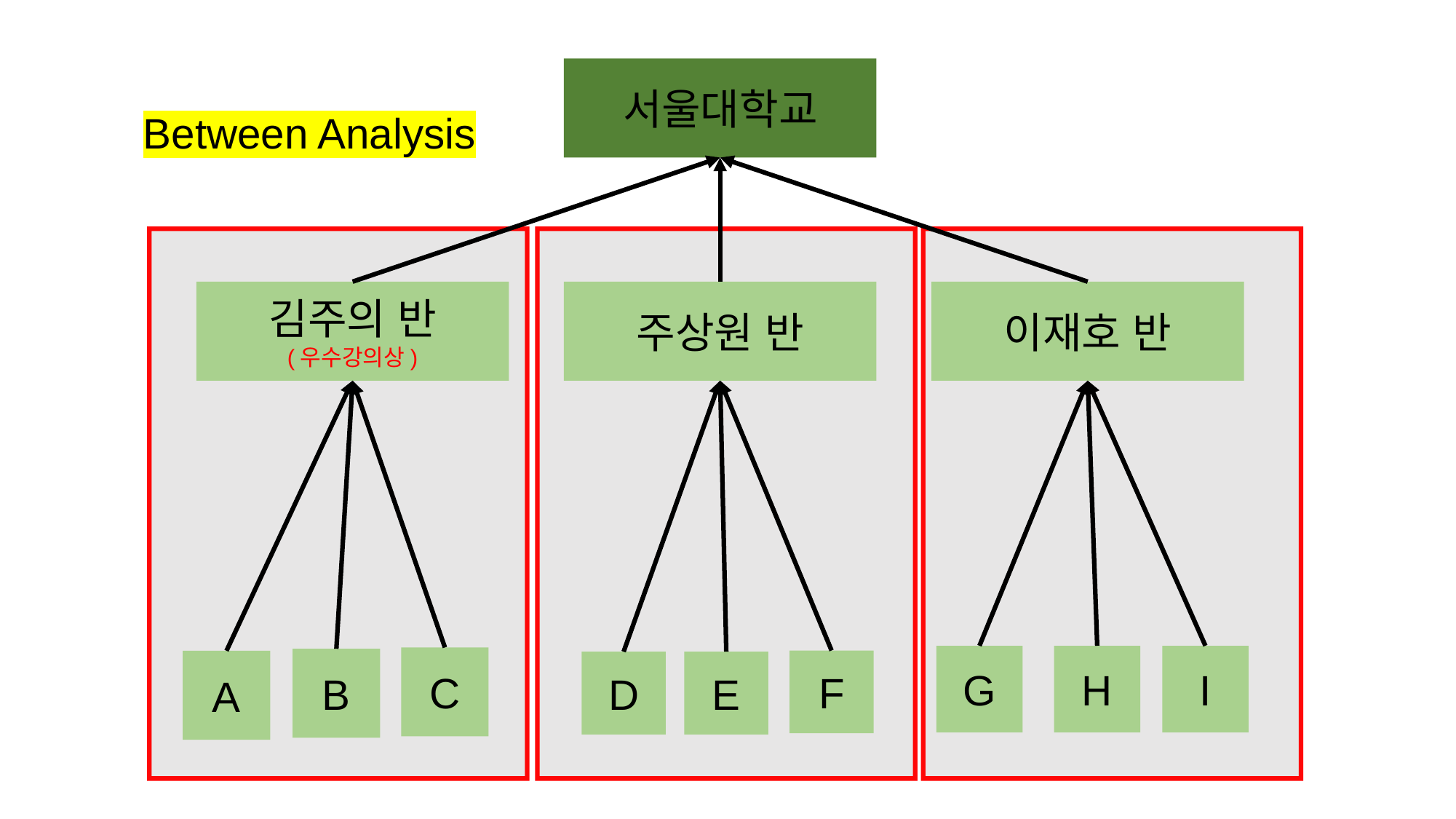

서울대학교
Between Analysis

김주의 반
(우수강의상)
주상원 반
이재호 반
G
H
I
C
B
F
A
D
E